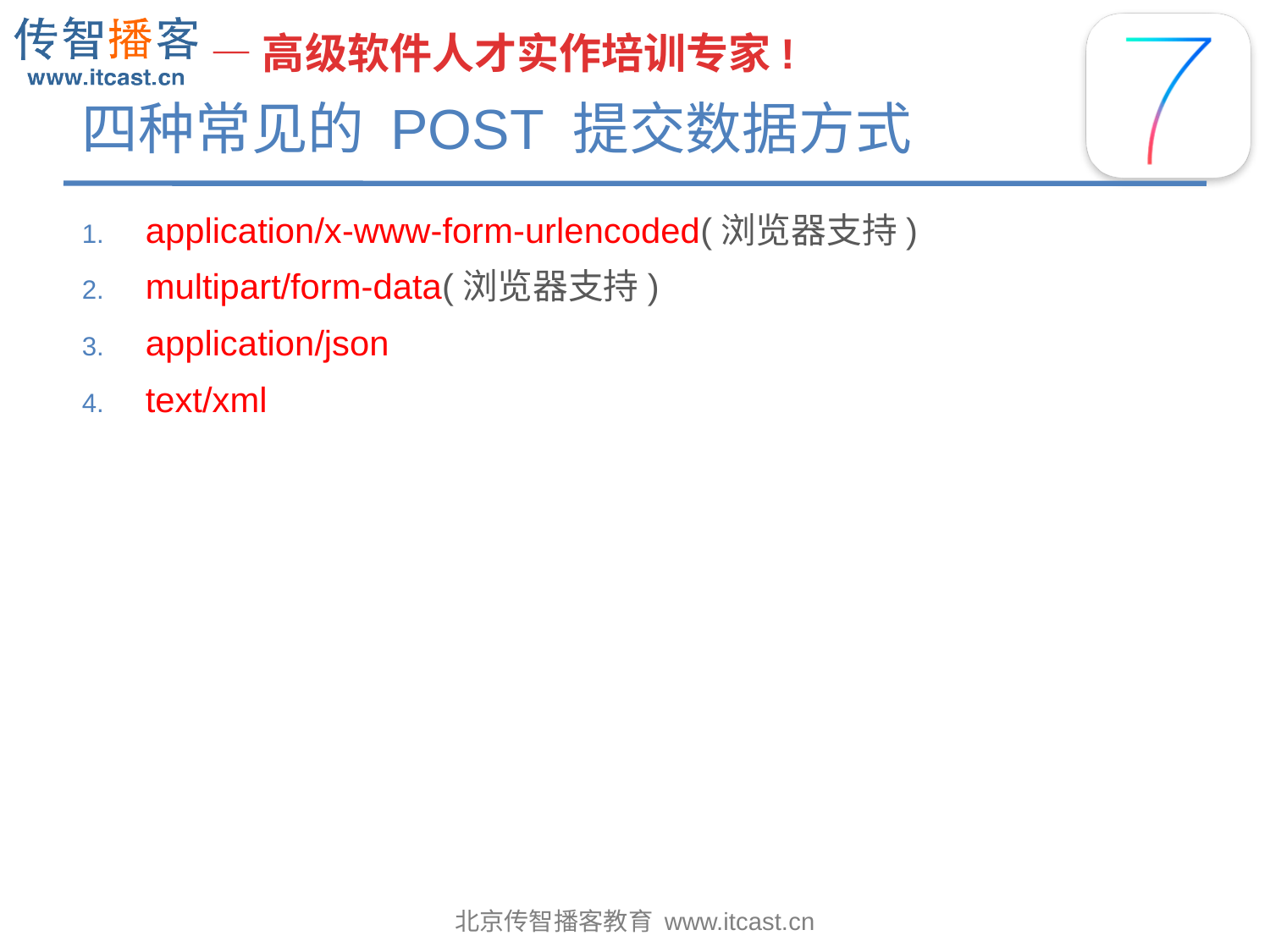

# 四种常见的 POST 提交数据方式
application/x-www-form-urlencoded(浏览器支持)
multipart/form-data(浏览器支持)
application/json
text/xml